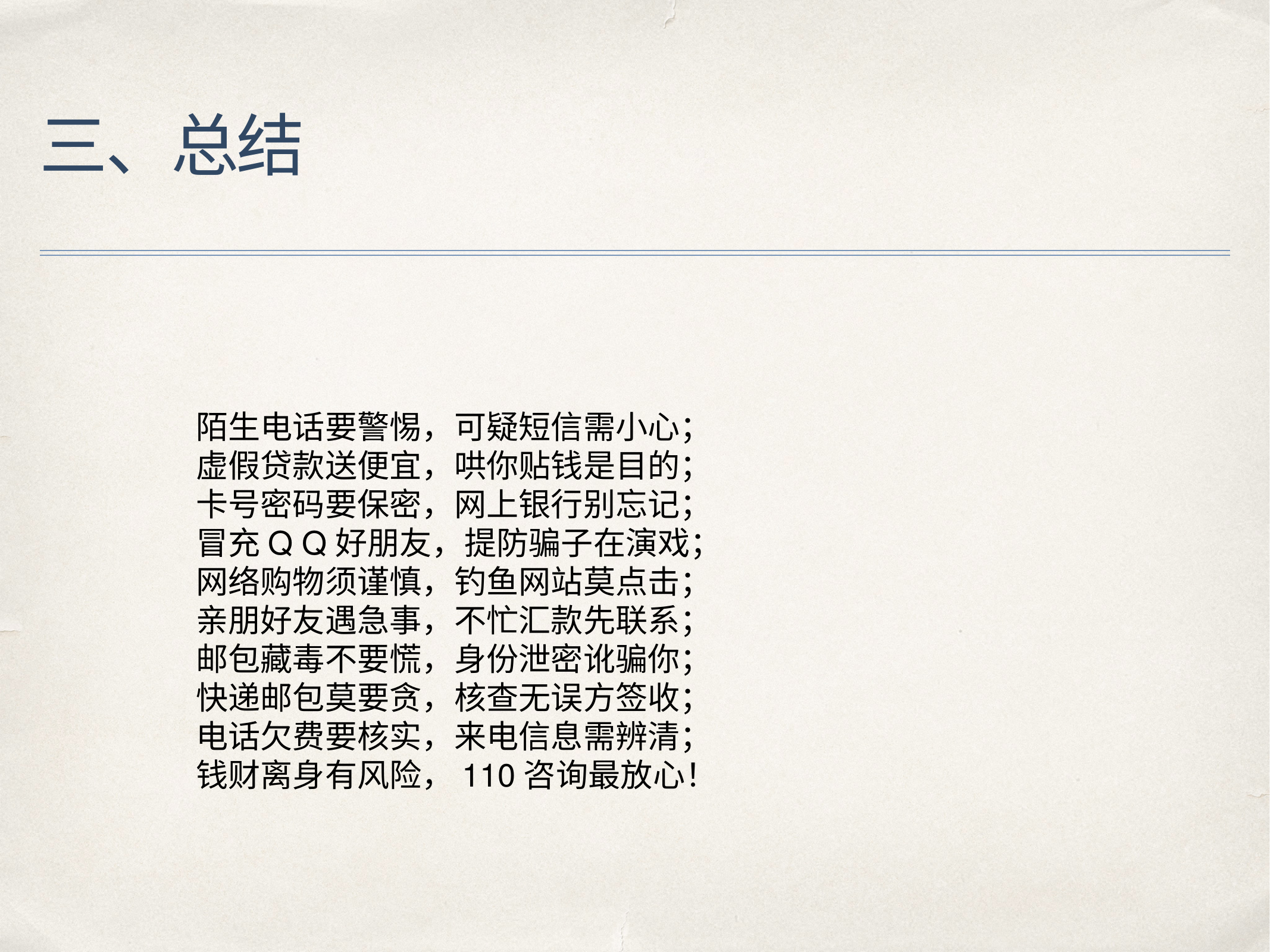

30
# 三、总结
陌生电话要警惕，可疑短信需小心；
虚假贷款送便宜，哄你贴钱是目的；
卡号密码要保密，网上银行别忘记；
冒充Q Q好朋友，提防骗子在演戏；
网络购物须谨慎，钓鱼网站莫点击；
亲朋好友遇急事，不忙汇款先联系；
邮包藏毒不要慌，身份泄密讹骗你；
快递邮包莫要贪，核查无误方签收；
电话欠费要核实，来电信息需辨清；
钱财离身有风险，110咨询最放心！